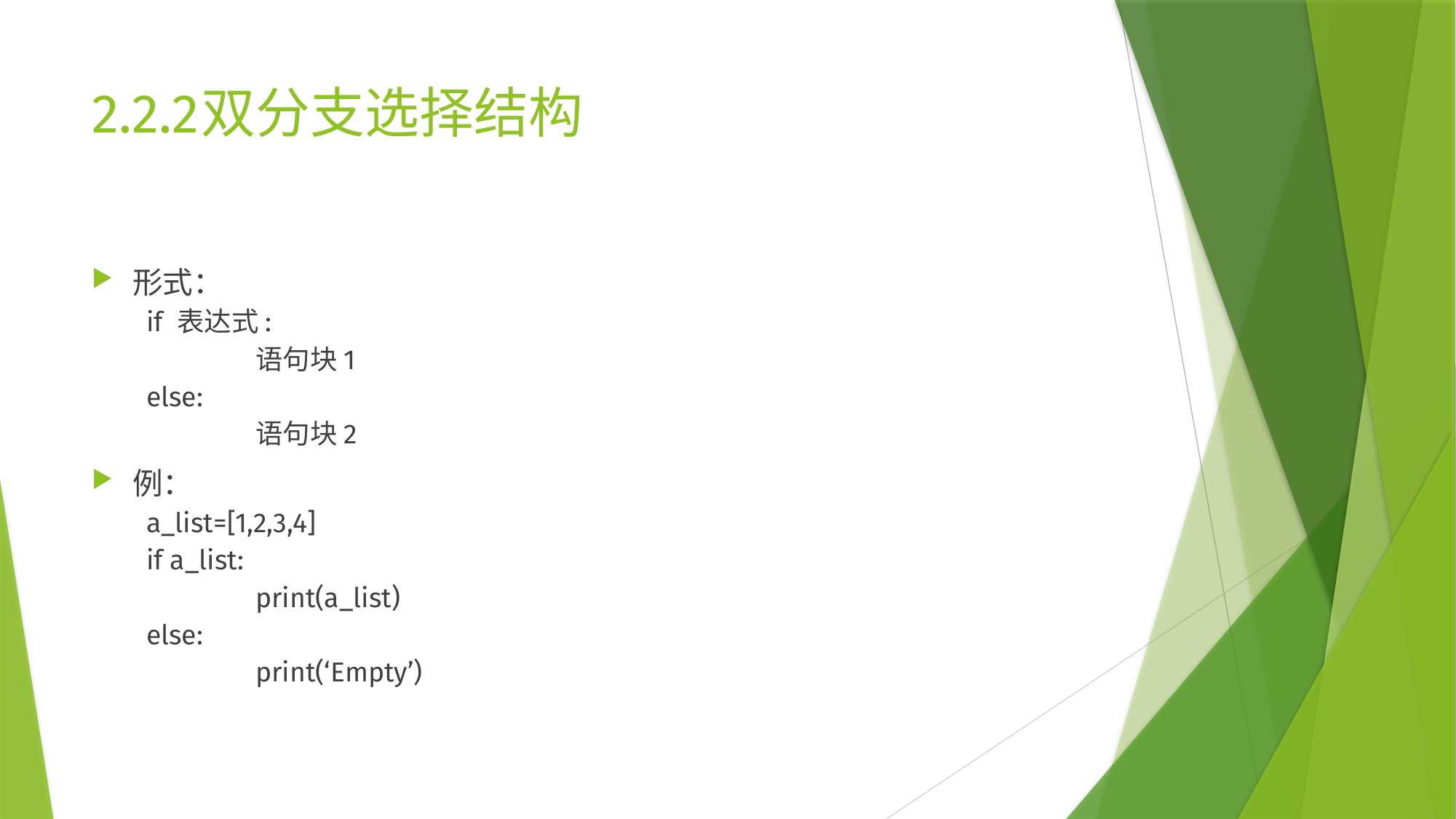

# 2.2.2	双分支选择结构
形式：
if 表达式:
	语句块1
else:
	语句块2
例：
a_list=[1,2,3,4]
if a_list:
	print(a_list)
else:
	print(‘Empty’)